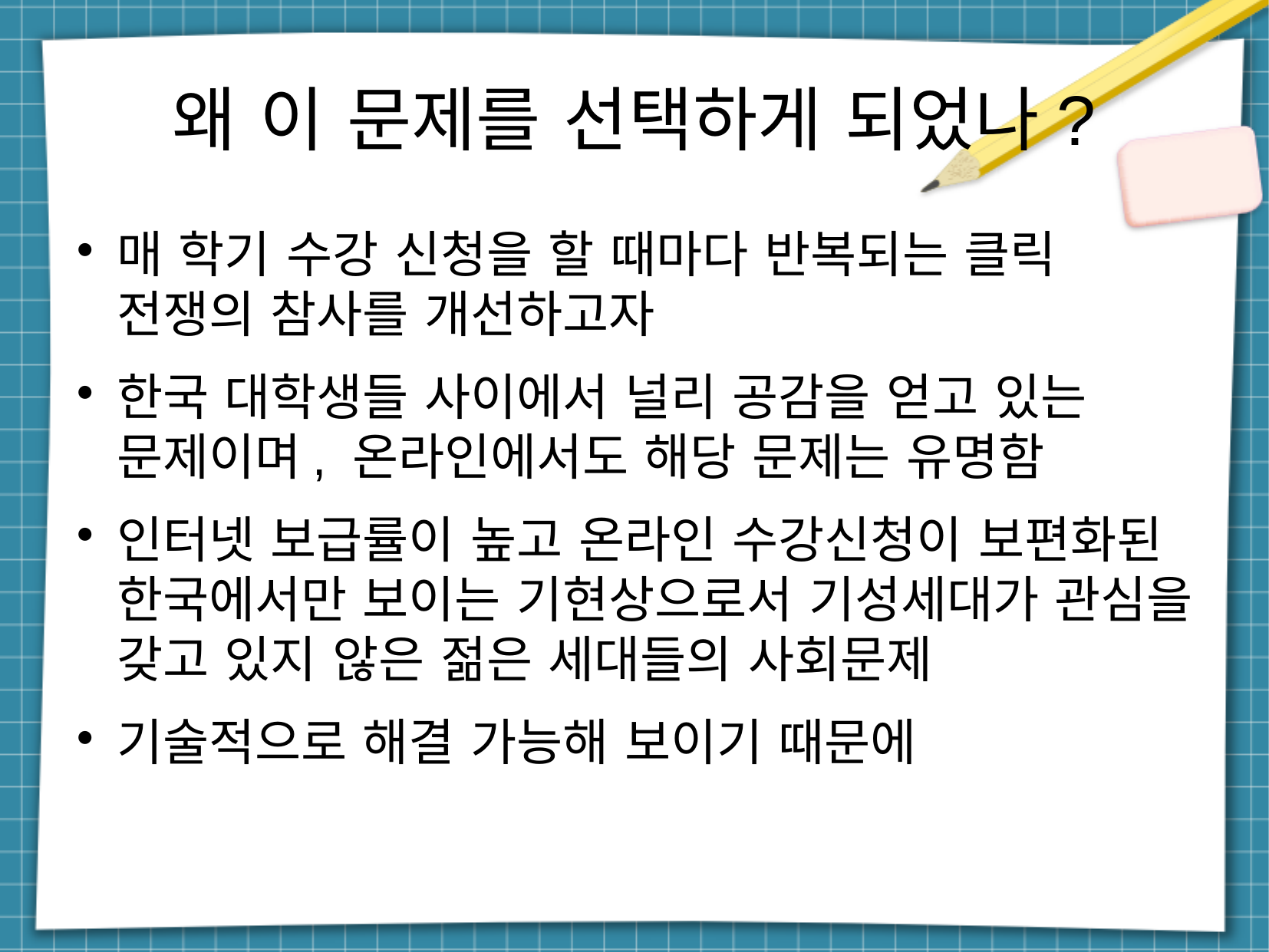

왜 이 문제를 선택하게 되었나?
매 학기 수강 신청을 할 때마다 반복되는 클릭 전쟁의 참사를 개선하고자
한국 대학생들 사이에서 널리 공감을 얻고 있는 문제이며, 온라인에서도 해당 문제는 유명함
인터넷 보급률이 높고 온라인 수강신청이 보편화된 한국에서만 보이는 기현상으로서 기성세대가 관심을 갖고 있지 않은 젊은 세대들의 사회문제
기술적으로 해결 가능해 보이기 때문에